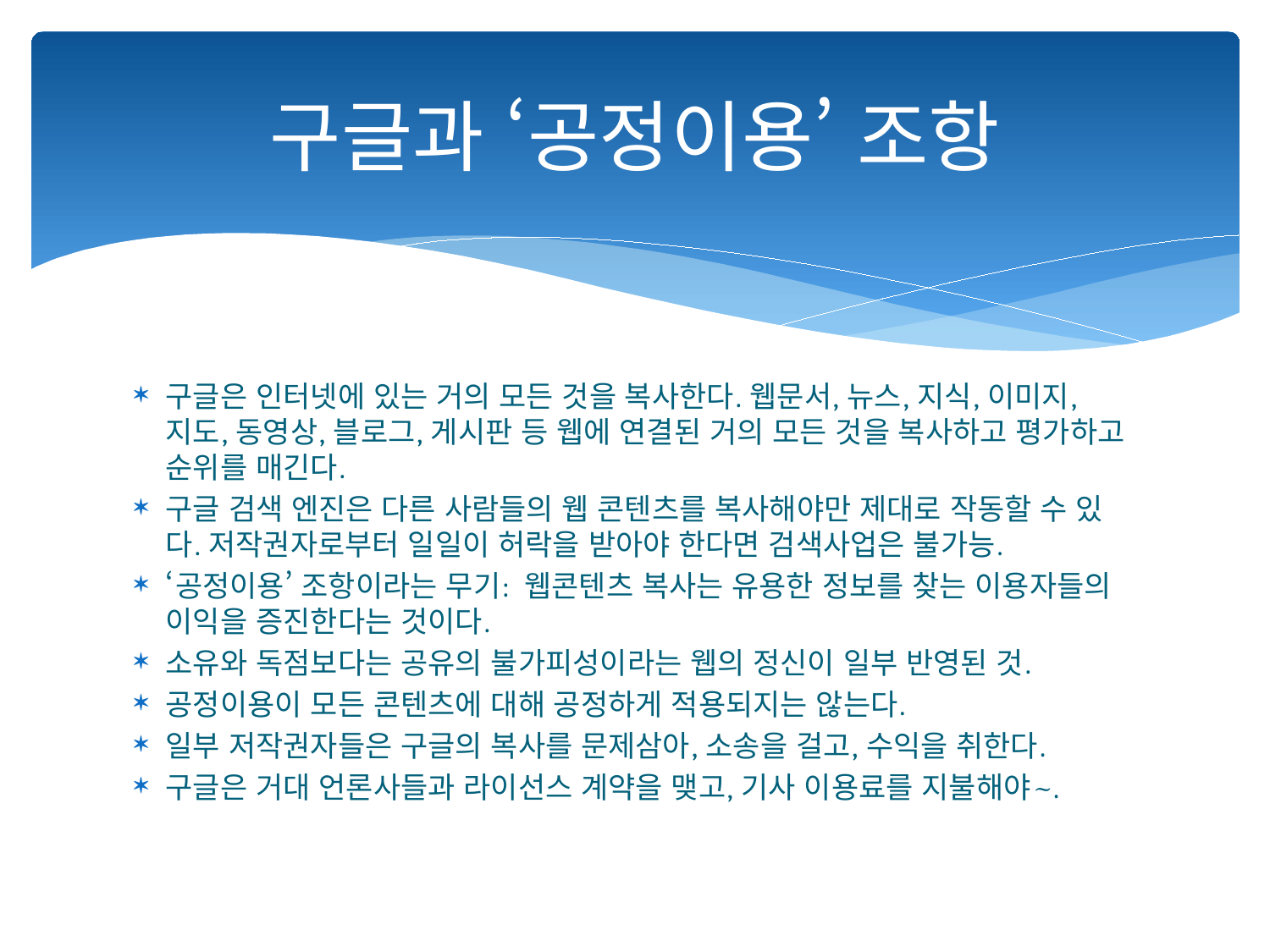

# 구글과 ‘공정이용’ 조항
구글은 인터넷에 있는 거의 모든 것을 복사한다. 웹문서, 뉴스, 지식, 이미지, 지도, 동영상, 블로그, 게시판 등 웹에 연결된 거의 모든 것을 복사하고 평가하고 순위를 매긴다.
구글 검색 엔진은 다른 사람들의 웹 콘텐츠를 복사해야만 제대로 작동할 수 있다. 저작권자로부터 일일이 허락을 받아야 한다면 검색사업은 불가능.
‘공정이용’ 조항이라는 무기:  웹콘텐츠 복사는 유용한 정보를 찾는 이용자들의 이익을 증진한다는 것이다.
소유와 독점보다는 공유의 불가피성이라는 웹의 정신이 일부 반영된 것.
공정이용이 모든 콘텐츠에 대해 공정하게 적용되지는 않는다.
일부 저작권자들은 구글의 복사를 문제삼아, 소송을 걸고, 수익을 취한다.
구글은 거대 언론사들과 라이선스 계약을 맺고, 기사 이용료를 지불해야~.